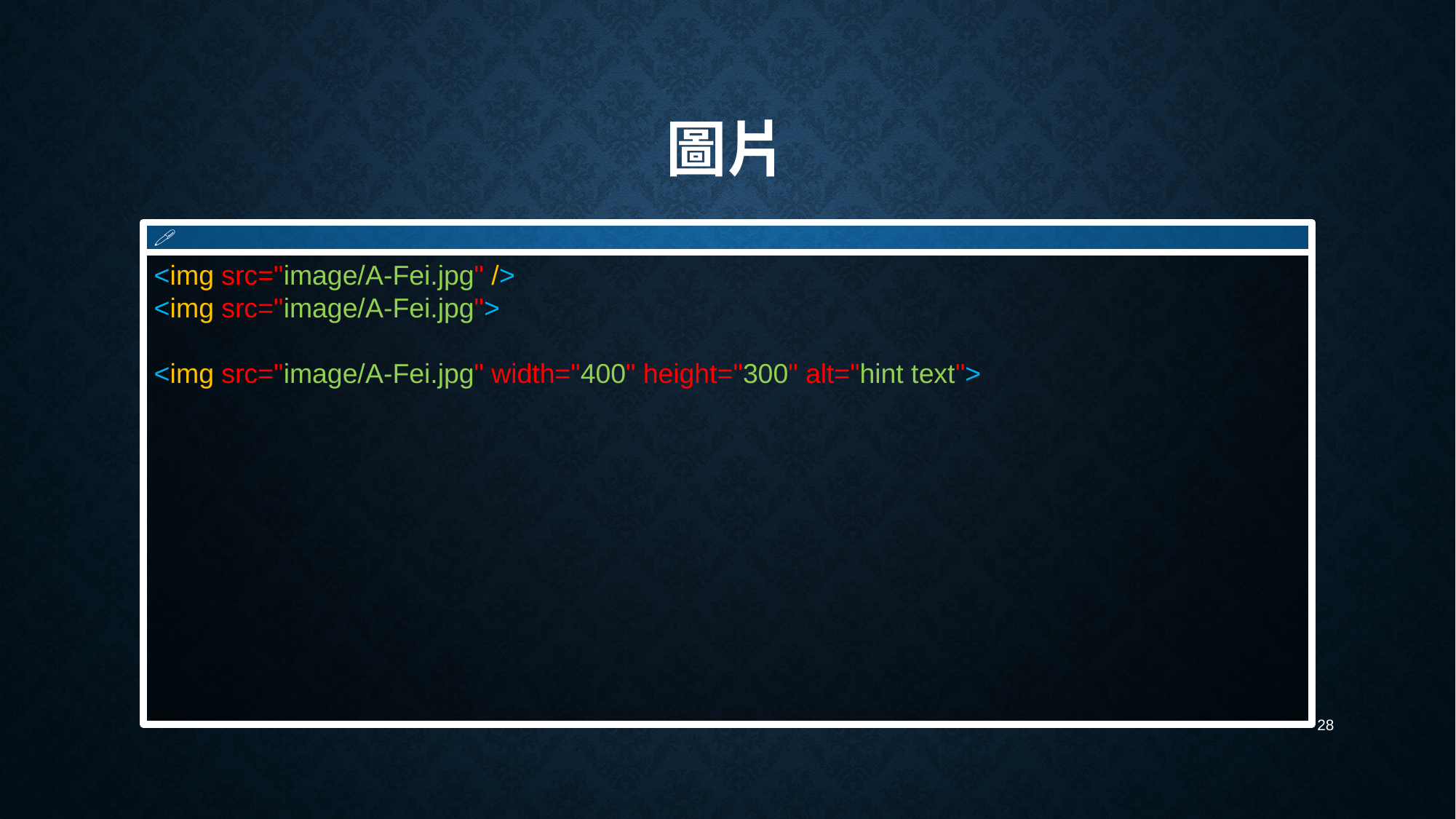

# 圖片
🖊
<img src="image/A-Fei.jpg" />
<img src="image/A-Fei.jpg">

<img src="image/A-Fei.jpg" width="400" height="300" alt="hint text">

28